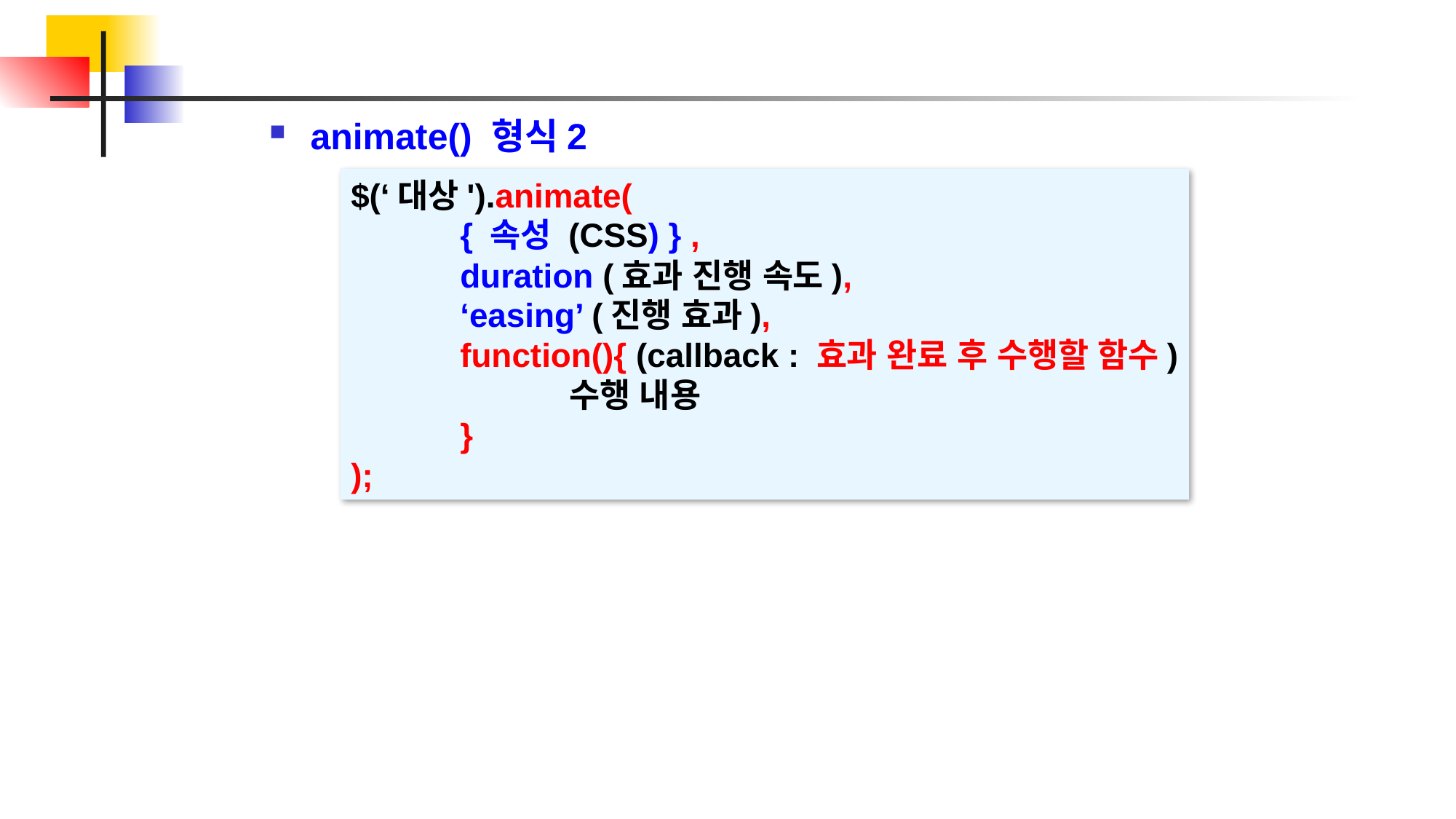

animate() 형식2
$(‘대상').animate(
	{ 속성 (CSS) } ,
	duration (효과 진행 속도),
	‘easing’ (진행 효과),
	function(){ (callback : 효과 완료 후 수행할 함수)
		수행 내용
	}
);